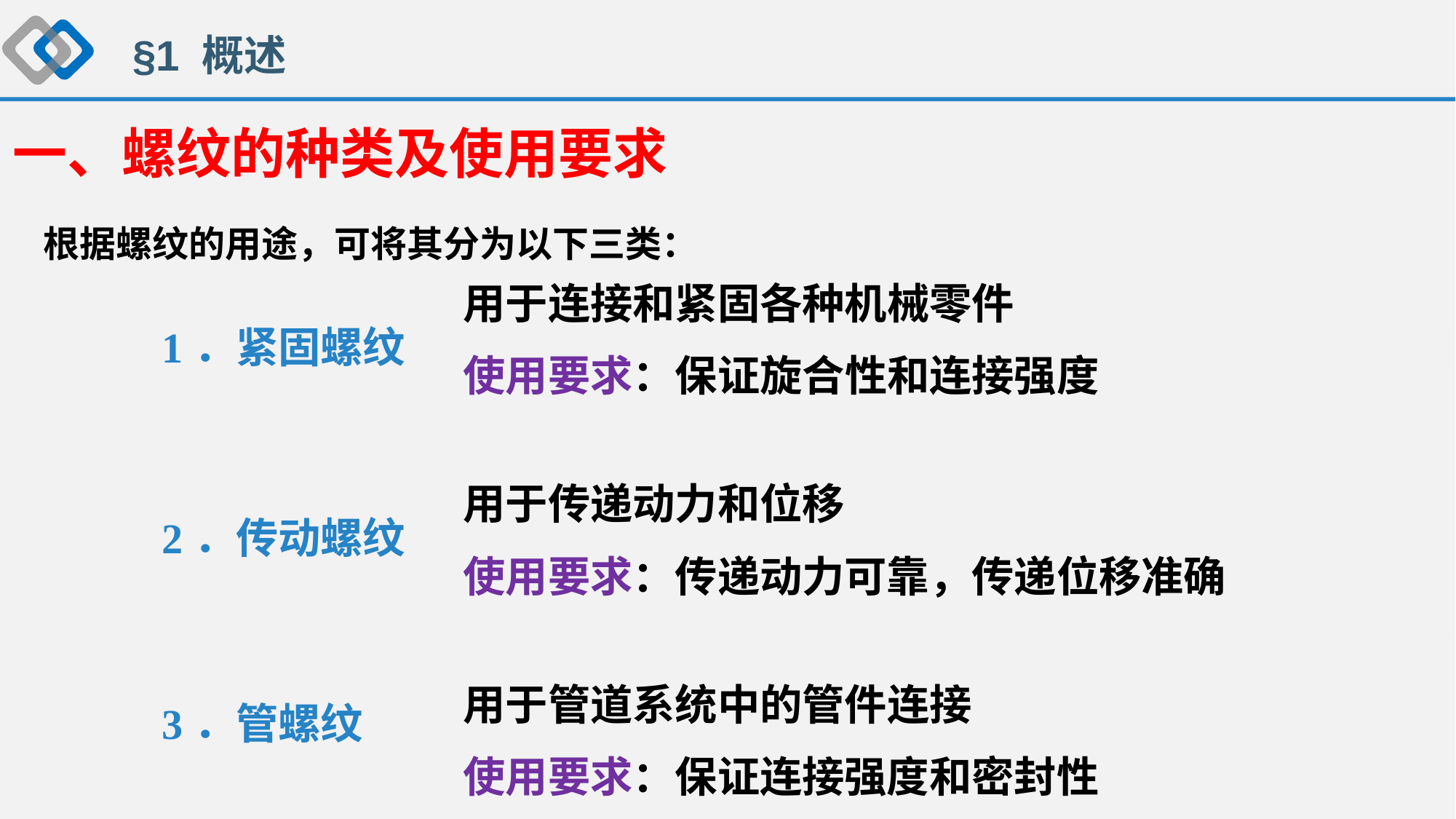

§1 概述
一、螺纹的种类及使用要求
根据螺纹的用途，可将其分为以下三类：
用于连接和紧固各种机械零件
使用要求：保证旋合性和连接强度
1．紧固螺纹

2．传动螺纹

3．管螺纹

用于传递动力和位移
使用要求：传递动力可靠，传递位移准确
用于管道系统中的管件连接
使用要求：保证连接强度和密封性